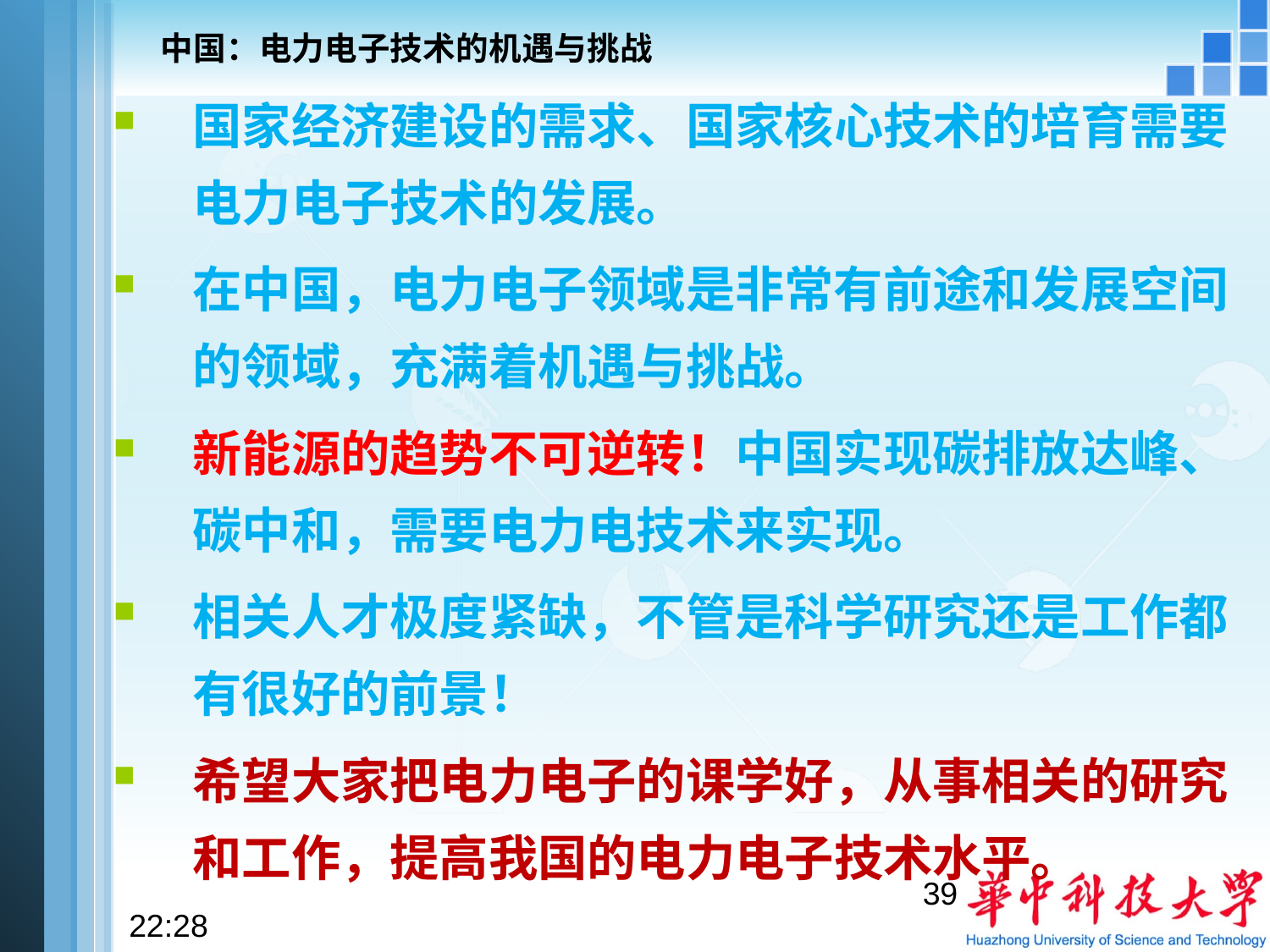

# 中国：电力电子技术的机遇与挑战
国家经济建设的需求、国家核心技术的培育需要电力电子技术的发展。
在中国，电力电子领域是非常有前途和发展空间的领域，充满着机遇与挑战。
新能源的趋势不可逆转！中国实现碳排放达峰、碳中和，需要电力电技术来实现。
相关人才极度紧缺，不管是科学研究还是工作都有很好的前景！
希望大家把电力电子的课学好，从事相关的研究和工作，提高我国的电力电子技术水平。
39
22:28